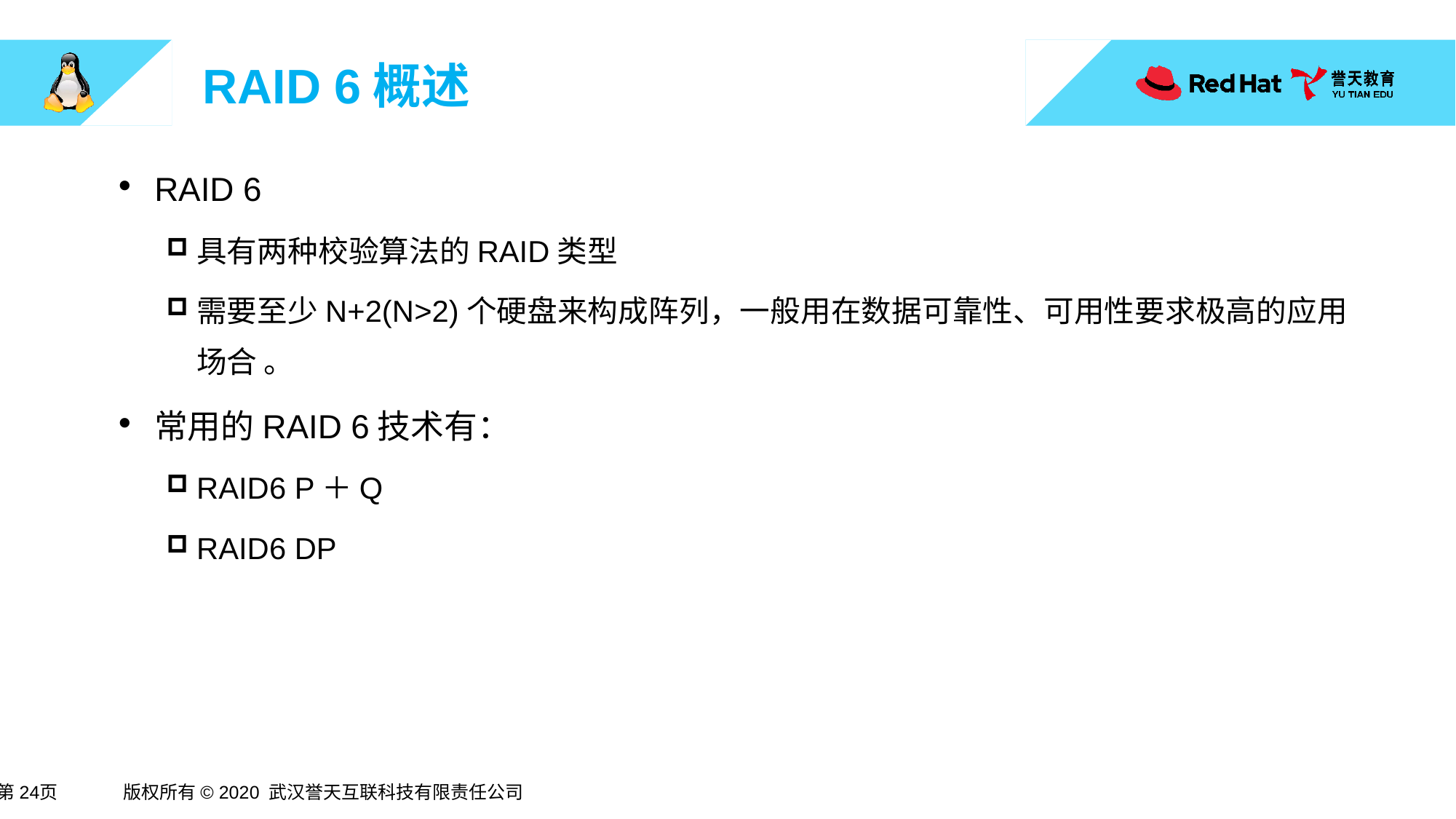

# RAID 6概述
RAID 6
具有两种校验算法的RAID类型
需要至少N+2(N>2)个硬盘来构成阵列，一般用在数据可靠性、可用性要求极高的应用场合 。
常用的RAID 6技术有：
RAID6 P＋Q
RAID6 DP